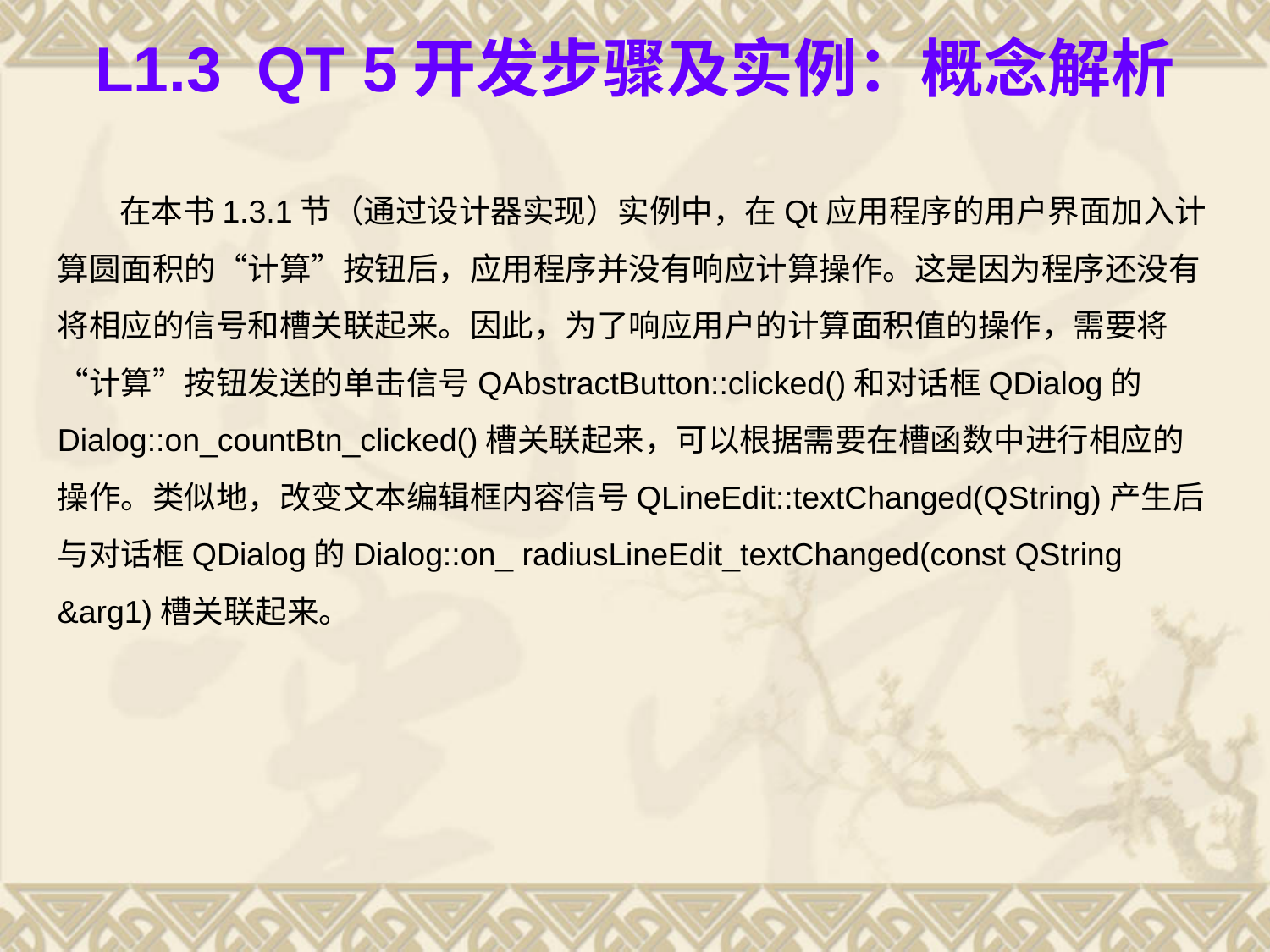

# L1.3  Qt 5开发步骤及实例：概念解析
在本书1.3.1节（通过设计器实现）实例中，在Qt应用程序的用户界面加入计算圆面积的“计算”按钮后，应用程序并没有响应计算操作。这是因为程序还没有将相应的信号和槽关联起来。因此，为了响应用户的计算面积值的操作，需要将“计算”按钮发送的单击信号QAbstractButton::clicked()和对话框QDialog的Dialog::on_countBtn_clicked()槽关联起来，可以根据需要在槽函数中进行相应的操作。类似地，改变文本编辑框内容信号QLineEdit::textChanged(QString)产生后与对话框QDialog的Dialog::on_ radiusLineEdit_textChanged(const QString &arg1)槽关联起来。